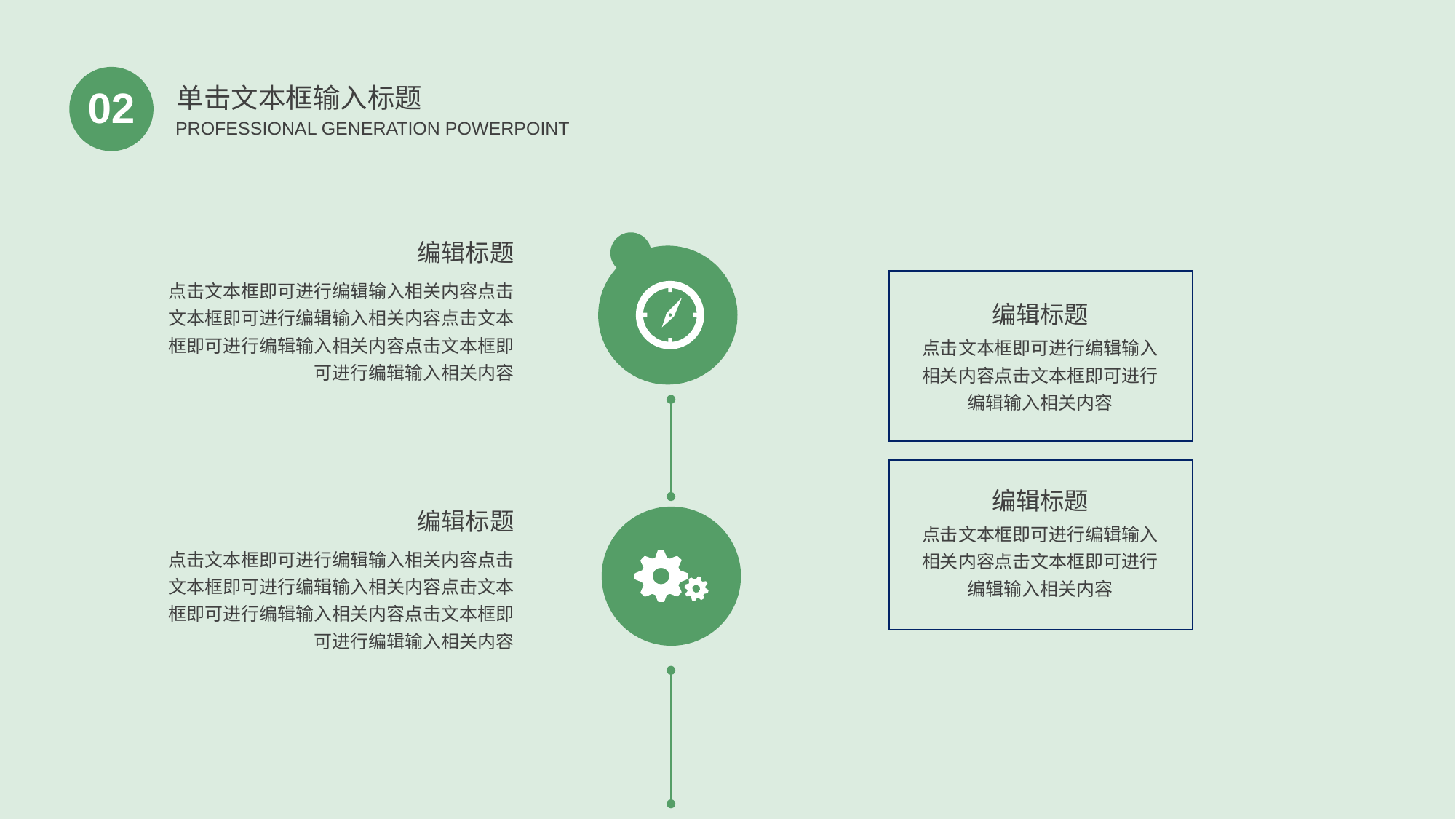

单击文本框输入标题

02
PROFESSIONAL GENERATION POWERPOINT
编辑标题

点击文本框即可进行编辑输入相关内容点击文本框即可进行编辑输入相关内容点击文本框即可进行编辑输入相关内容点击文本框即可进行编辑输入相关内容

编辑标题

点击文本框即可进行编辑输入相关内容点击文本框即可进行编辑输入相关内容

编辑标题
编辑标题

点击文本框即可进行编辑输入相关内容点击文本框即可进行编辑输入相关内容
点击文本框即可进行编辑输入相关内容点击文本框即可进行编辑输入相关内容点击文本框即可进行编辑输入相关内容点击文本框即可进行编辑输入相关内容